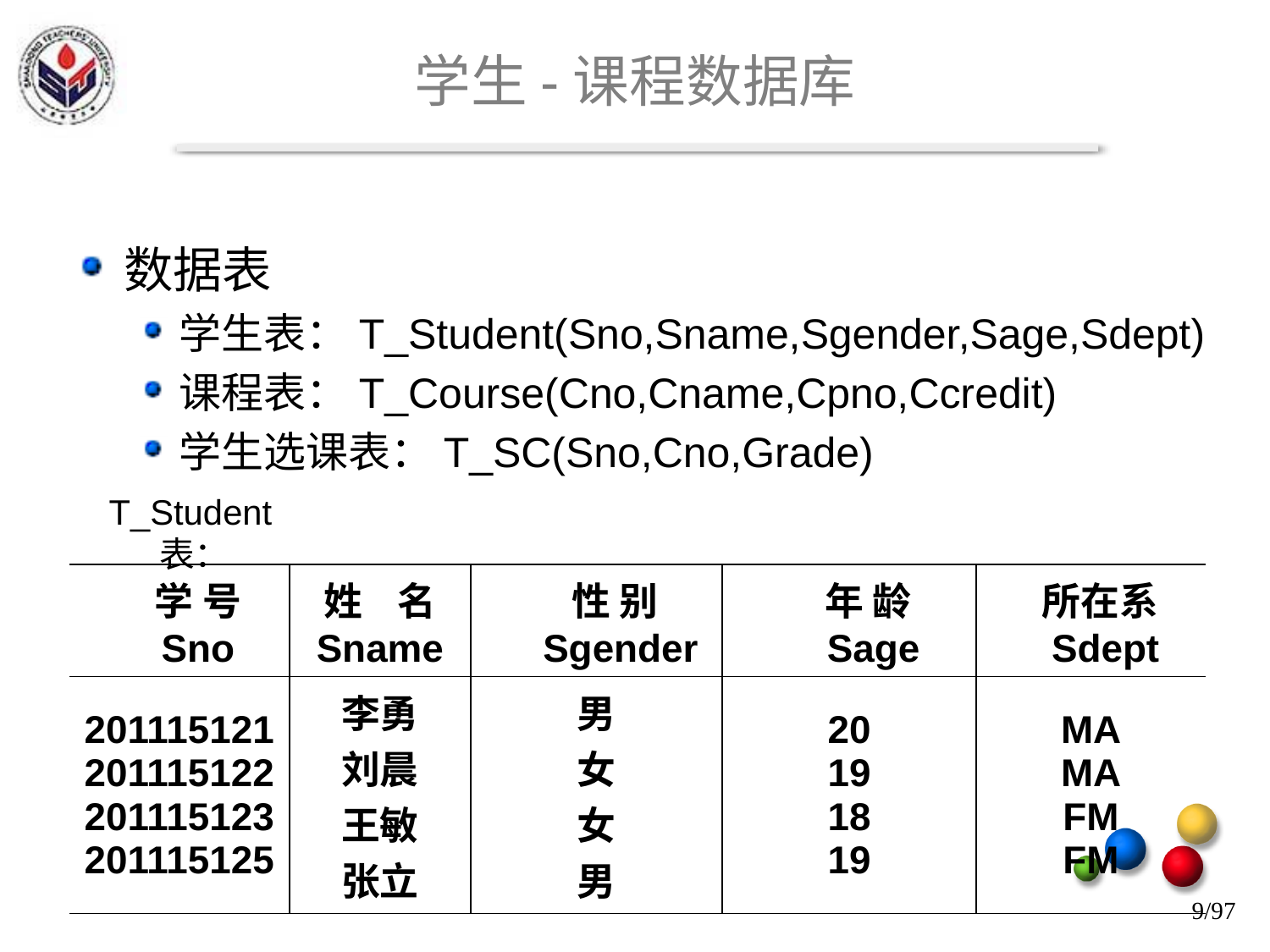

# 学生-课程数据库

数据表
学生表：T_Student(Sno,Sname,Sgender,Sage,Sdept)
课程表：T_Course(Cno,Cname,Cpno,Ccredit)
学生选课表：T_SC(Sno,Cno,Grade)

T_Student表：
| 学 号 Sno | 姓 名 Sname | 性 别 Sgender | 年 龄 Sage | 所在系 Sdept |
| --- | --- | --- | --- | --- |
| 201115121 201115122 201115123 201115125 | 李勇 刘晨 王敏 张立 | 男 女 女 男 | 20 19 18 19 | MA MA FM FM |
9/97